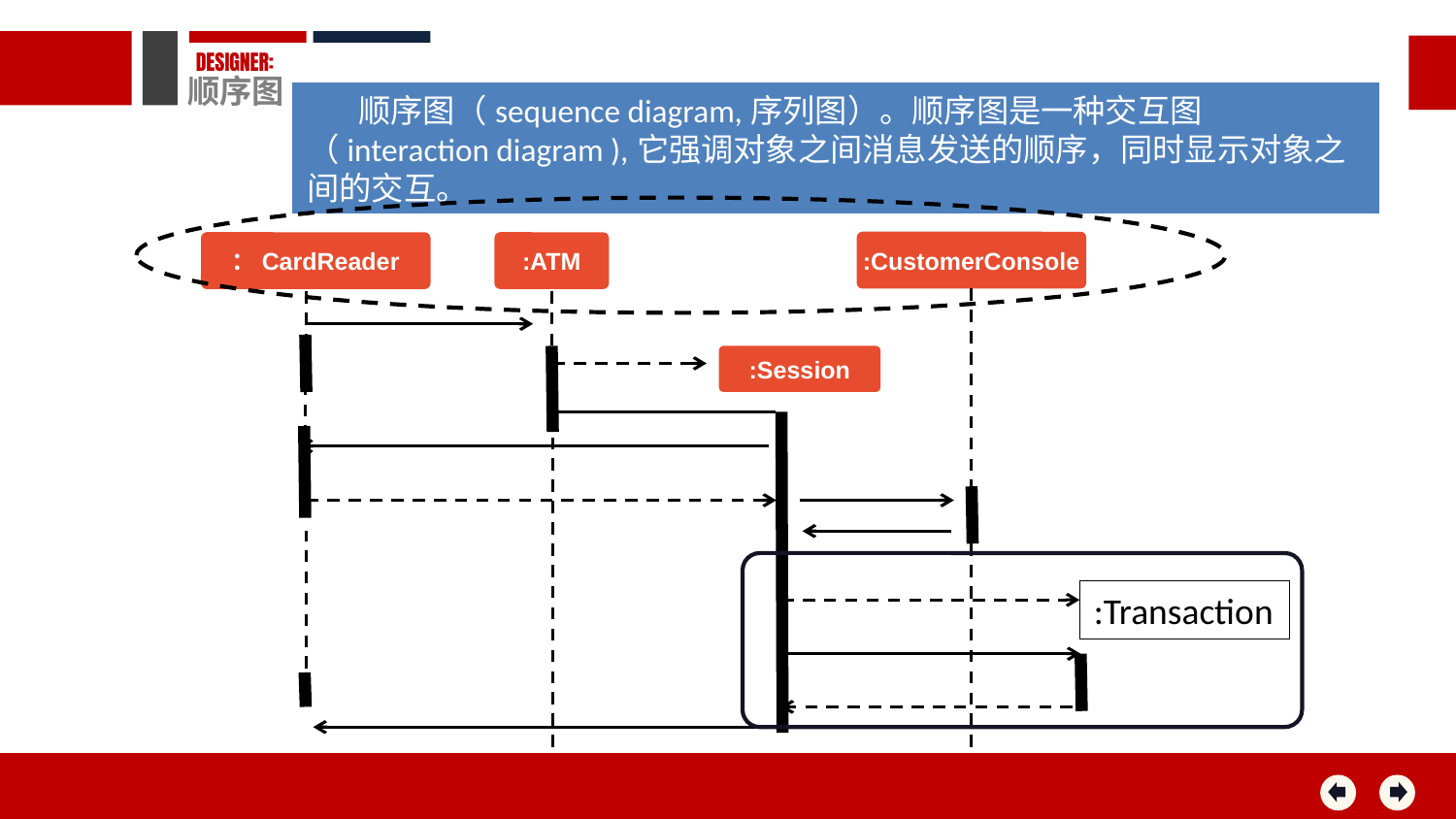

DESIGNER:
顺序图
      顺序图（sequence diagram,序列图）。顺序图是一种交互图（interaction diagram ),它强调对象之间消息发送的顺序，同时显示对象之间的交互。

:CustomerConsole
：CardReader
:ATM
:Session

:Transaction